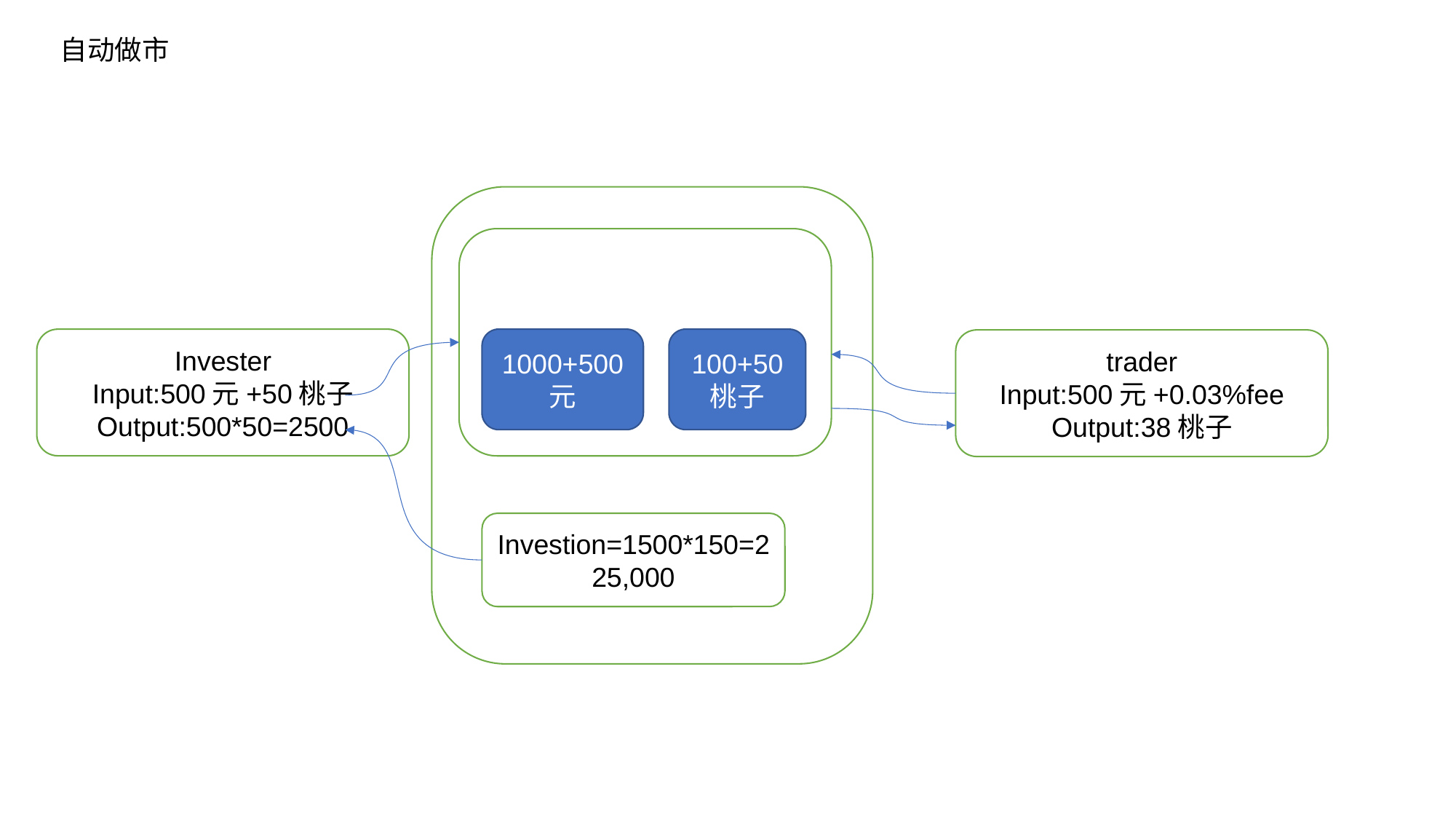

自动做市

Invester
Input:500元+50桃子
Output:500*50=2500
1000+500
元
100+50
桃子
trader
Input:500元+0.03%fee
Output:38桃子
Investion=1500*150=225,000